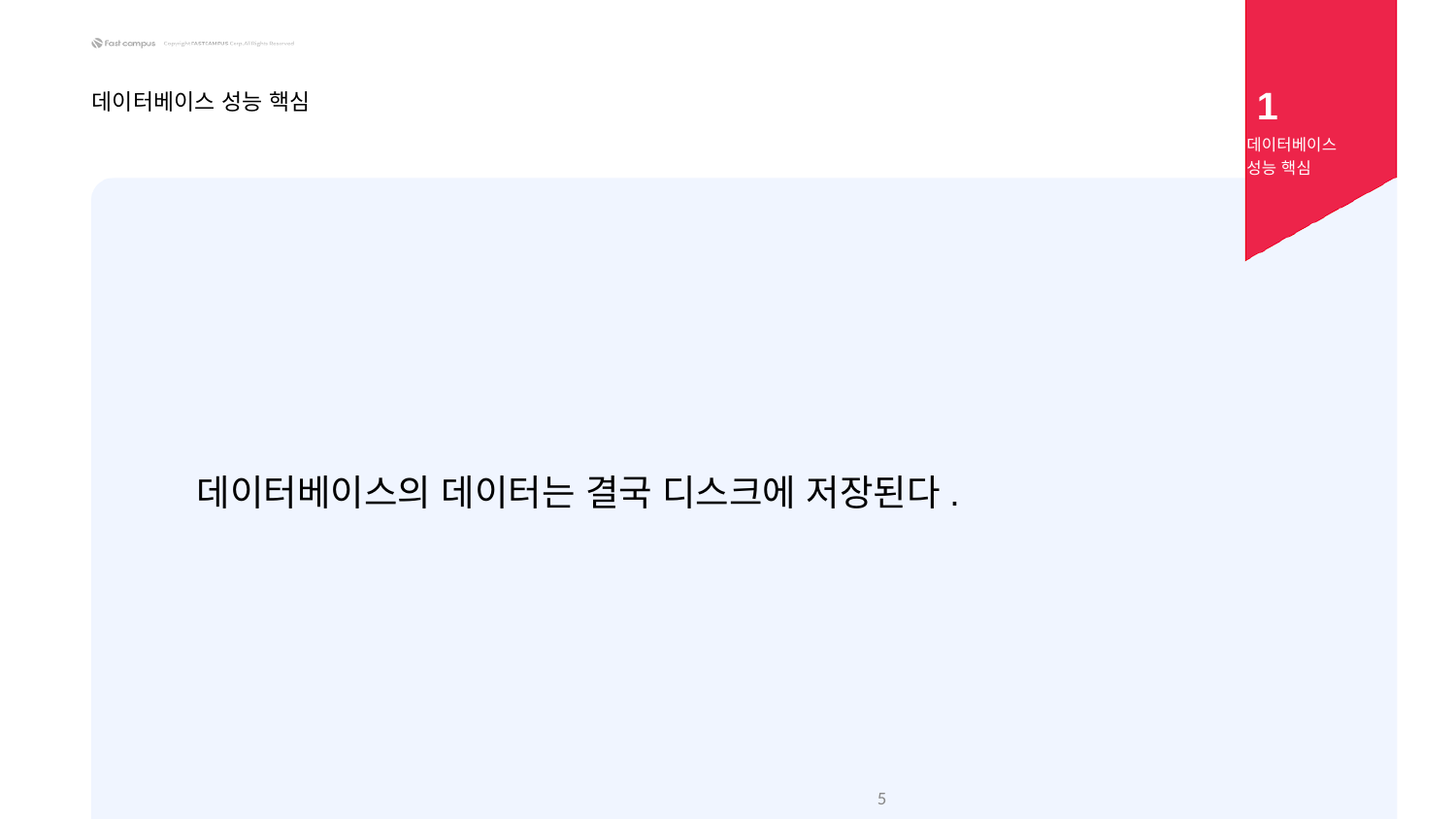

1
데이터베이스 성능 핵심
데이터베이스
성능 핵심
데이터베이스의 데이터는 결국 디스크에 저장된다.
5